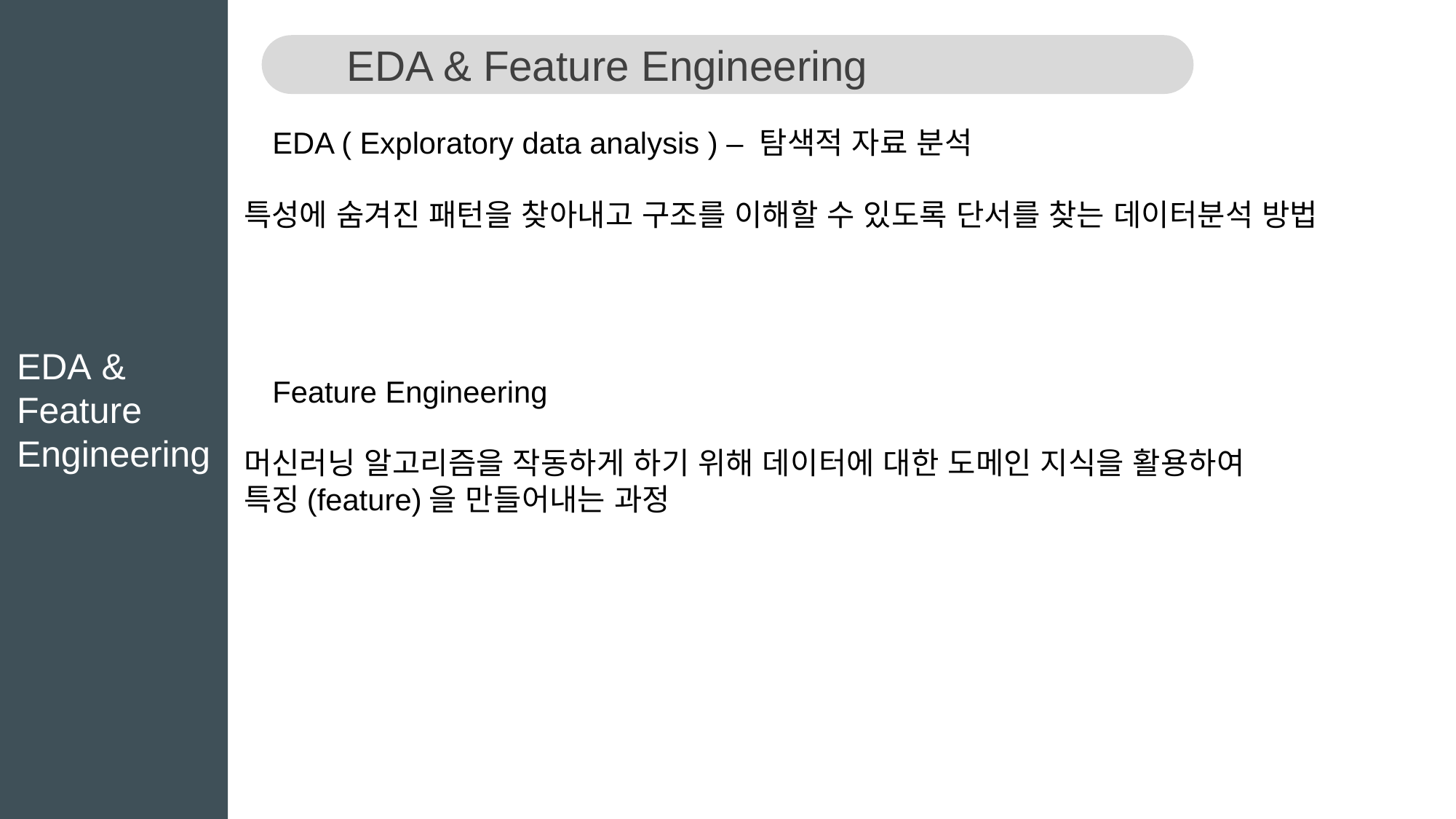

EDA & Feature Engineering

EDA ( Exploratory data analysis ) – 탐색적 자료 분석
특성에 숨겨진 패턴을 찾아내고 구조를 이해할 수 있도록 단서를 찾는 데이터분석 방법
EDA &
Feature
Engineering
Feature Engineering
머신러닝 알고리즘을 작동하게 하기 위해 데이터에 대한 도메인 지식을 활용하여
특징(feature)을 만들어내는 과정